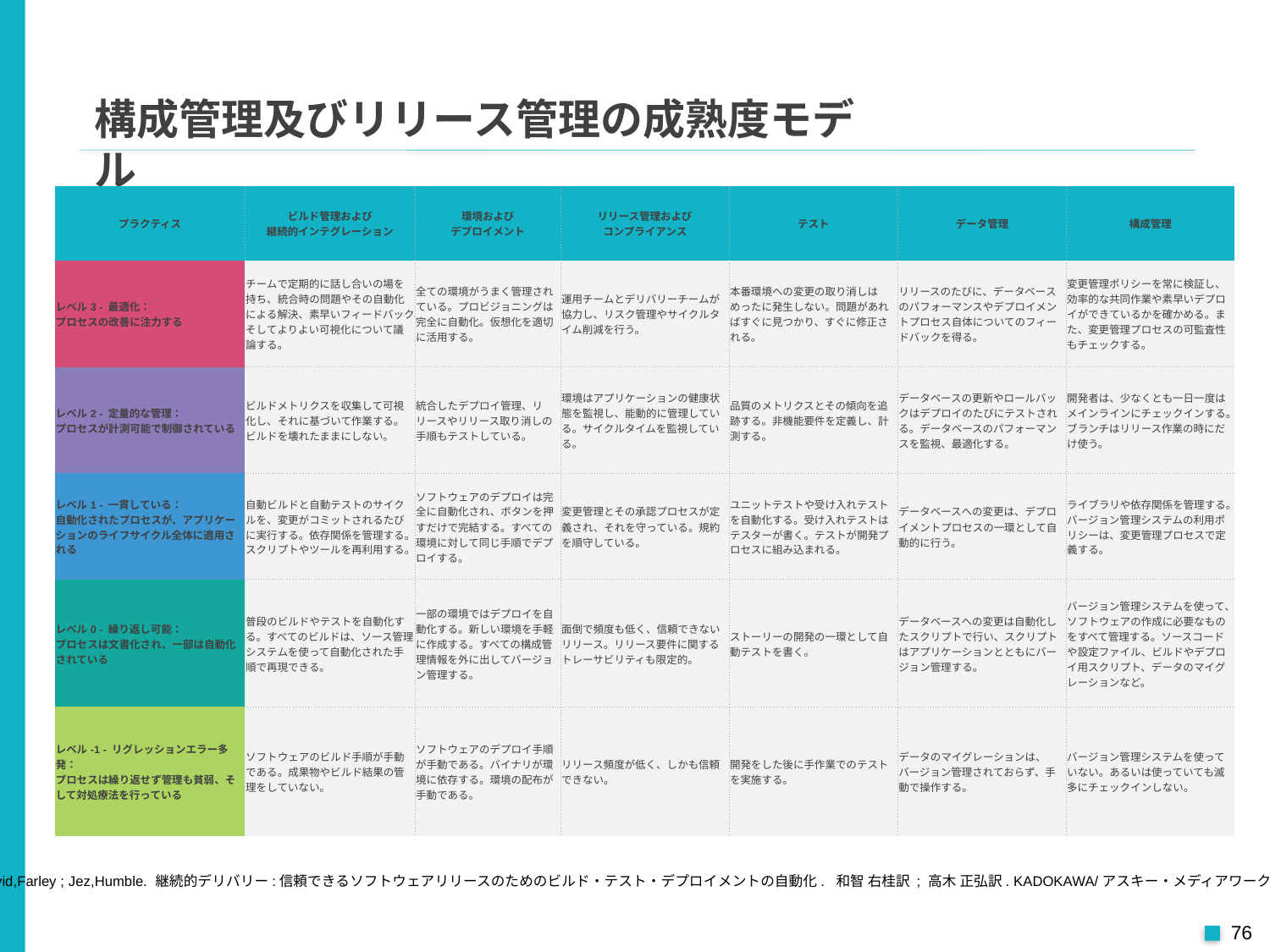

構成管理及びリリース管理の成熟度モデル
| プラクティス | ビルド管理および 継続的インテグレーション | 環境および デプロイメント | リリース管理および コンプライアンス | テスト | データ管理 | 構成管理 |
| --- | --- | --- | --- | --- | --- | --- |
| レベル3 - 最適化： プロセスの改善に注力する | チームで定期的に話し合いの場を持ち、統合時の問題やその自動化による解決、素早いフィードバック、そしてよりよい可視化について議論する。 | 全ての環境がうまく管理されている。プロビジョニングは完全に自動化。仮想化を適切に活用する。 | 運用チームとデリバリーチームが協力し、リスク管理やサイクルタイム削減を行う。 | 本番環境への変更の取り消しはめったに発生しない。問題があればすぐに見つかり、すぐに修正される。 | リリースのたびに、データベースのパフォーマンスやデプロイメントプロセス自体についてのフィードバックを得る。 | 変更管理ポリシーを常に検証し、効率的な共同作業や素早いデプロイができているかを確かめる。また、変更管理プロセスの可監査性もチェックする。 |
| レベル2 - 定量的な管理： プロセスが計測可能で制御されている | ビルドメトリクスを収集して可視化し、それに基づいて作業する。ビルドを壊れたままにしない。 | 統合したデプロイ管理、リリースやリリース取り消しの手順もテストしている。 | 環境はアプリケーションの健康状態を監視し、能動的に管理している。サイクルタイムを監視している。 | 品質のメトリクスとその傾向を追跡する。非機能要件を定義し、計測する。 | データベースの更新やロールバックはデプロイのたびにテストされる。データベースのパフォーマンスを監視、最適化する。 | 開発者は、少なくとも一日一度はメインラインにチェックインする。ブランチはリリース作業の時にだけ使う。 |
| レベル1 - 一貫している： 自動化されたプロセスが、アプリケーションのライフサイクル全体に適用される | 自動ビルドと自動テストのサイクルを、変更がコミットされるたびに実行する。依存関係を管理する。スクリプトやツールを再利用する。 | ソフトウェアのデプロイは完全に自動化され、ボタンを押すだけで完結する。すべての環境に対して同じ手順でデプロイする。 | 変更管理とその承認プロセスが定義され、それを守っている。規約を順守している。 | ユニットテストや受け入れテストを自動化する。受け入れテストはテスターが書く。テストが開発プロセスに組み込まれる。 | データベースへの変更は、デプロイメントプロセスの一環として自動的に行う。 | ライブラリや依存関係を管理する。バージョン管理システムの利用ポリシーは、変更管理プロセスで定義する。 |
| レベル0 - 繰り返し可能： プロセスは文書化され、一部は自動化されている | 普段のビルドやテストを自動化する。すべてのビルドは、ソース管理システムを使って自動化された手順で再現できる。 | 一部の環境ではデプロイを自動化する。新しい環境を手軽に作成する。すべての構成管理情報を外に出してバージョン管理する。 | 面倒で頻度も低く、信頼できないリリース。リリース要件に関するトレーサビリティも限定的。 | ストーリーの開発の一環として自動テストを書く。 | データベースへの変更は自動化したスクリプトで行い、スクリプトはアプリケーションとともにバージョン管理する。 | バージョン管理システムを使って、ソフトウェアの作成に必要なものをすべて管理する。ソースコードや設定ファイル、ビルドやデプロイ用スクリプト、データのマイグレーションなど。 |
| レベル-1 - リグレッションエラー多発： プロセスは繰り返せず管理も貧弱、そして対処療法を行っている | ソフトウェアのビルド手順が手動である。成果物やビルド結果の管理をしていない。 | ソフトウェアのデプロイ手順が手動である。バイナリが環境に依存する。環境の配布が手動である。 | リリース頻度が低く、しかも信頼できない。 | 開発をした後に手作業でのテストを実施する。 | データのマイグレーションは、バージョン管理されておらず、手動で操作する。 | バージョン管理システムを使っていない。あるいは使っていても滅多にチェックインしない。 |
David,Farley ; Jez,Humble. 継続的デリバリー:信頼できるソフトウェアリリースのためのビルド・テスト・デプロイメントの自動化.  和智 右桂訳 ; 高木 正弘訳. KADOKAWA/アスキー・メディアワークス. 2012.